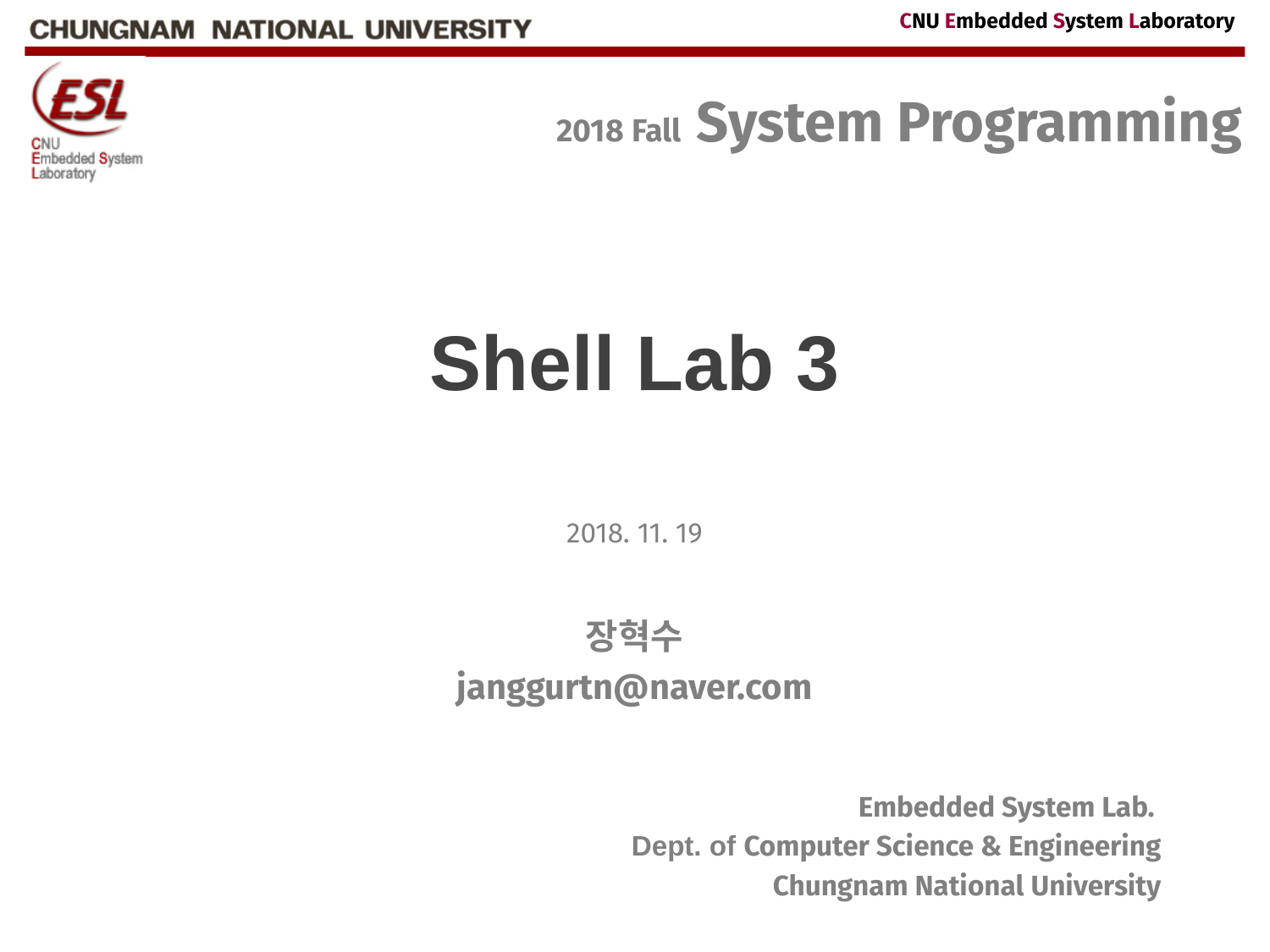

# Shell Lab 3
2018. 11. 19
장혁수
janggurtn@naver.com